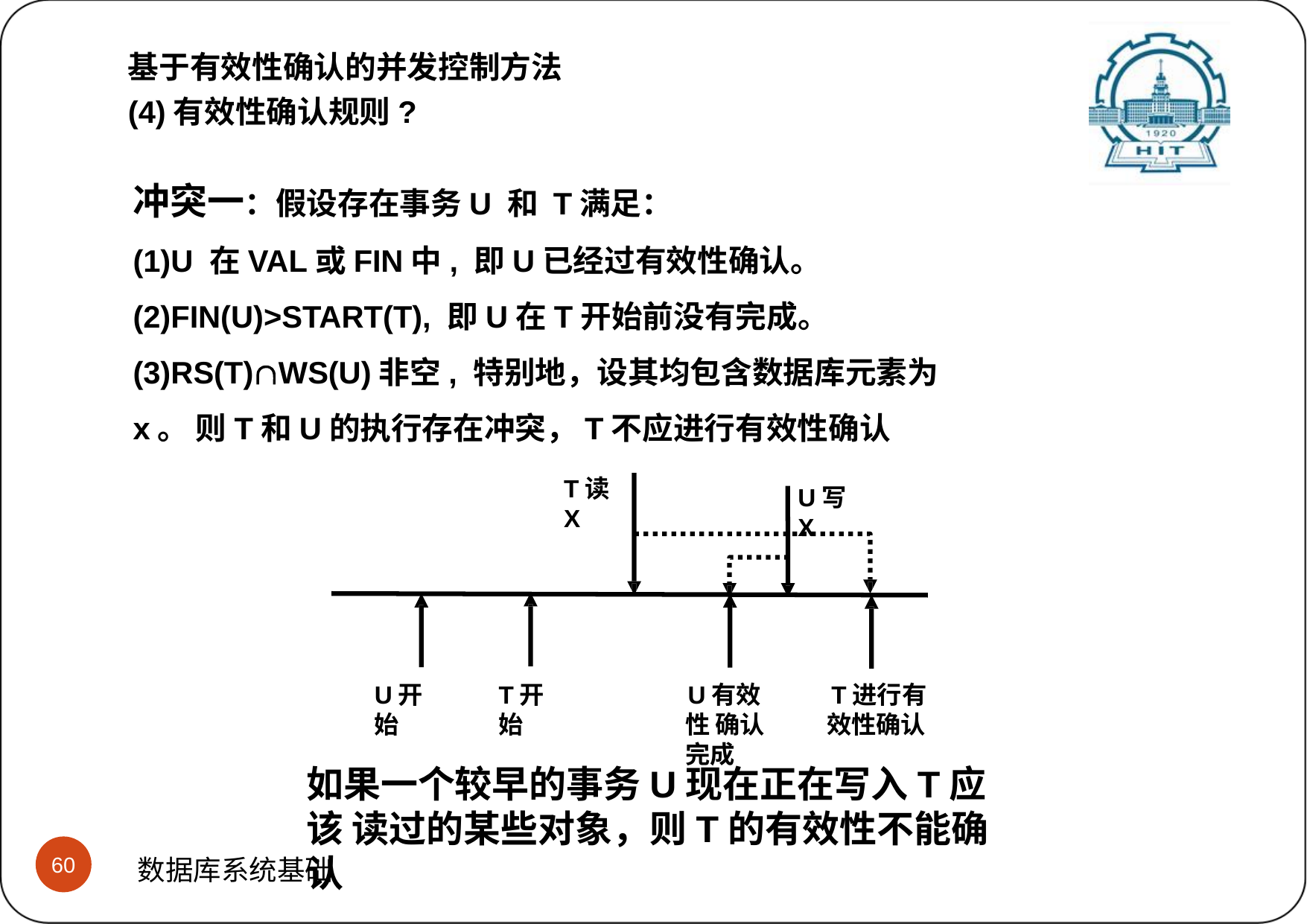

# 基于有效性确认的并发控制方法
(4)有效性确认规则?
冲突一：假设存在事务U 和 T满足：
(1)U 在VAL或FIN中, 即U已经过有效性确认。 (2)FIN(U)>START(T), 即U在T开始前没有完成。 (3)RS(T)∩WS(U)非空, 特别地，设其均包含数据库元素为x。 则T和U的执行存在冲突，T不应进行有效性确认

T读X
U写X

U开始
T开始
U有效性 确认完成
T进行有 效性确认
如果一个较早的事务U现在正在写入T应该 读过的某些对象，则T的有效性不能确认